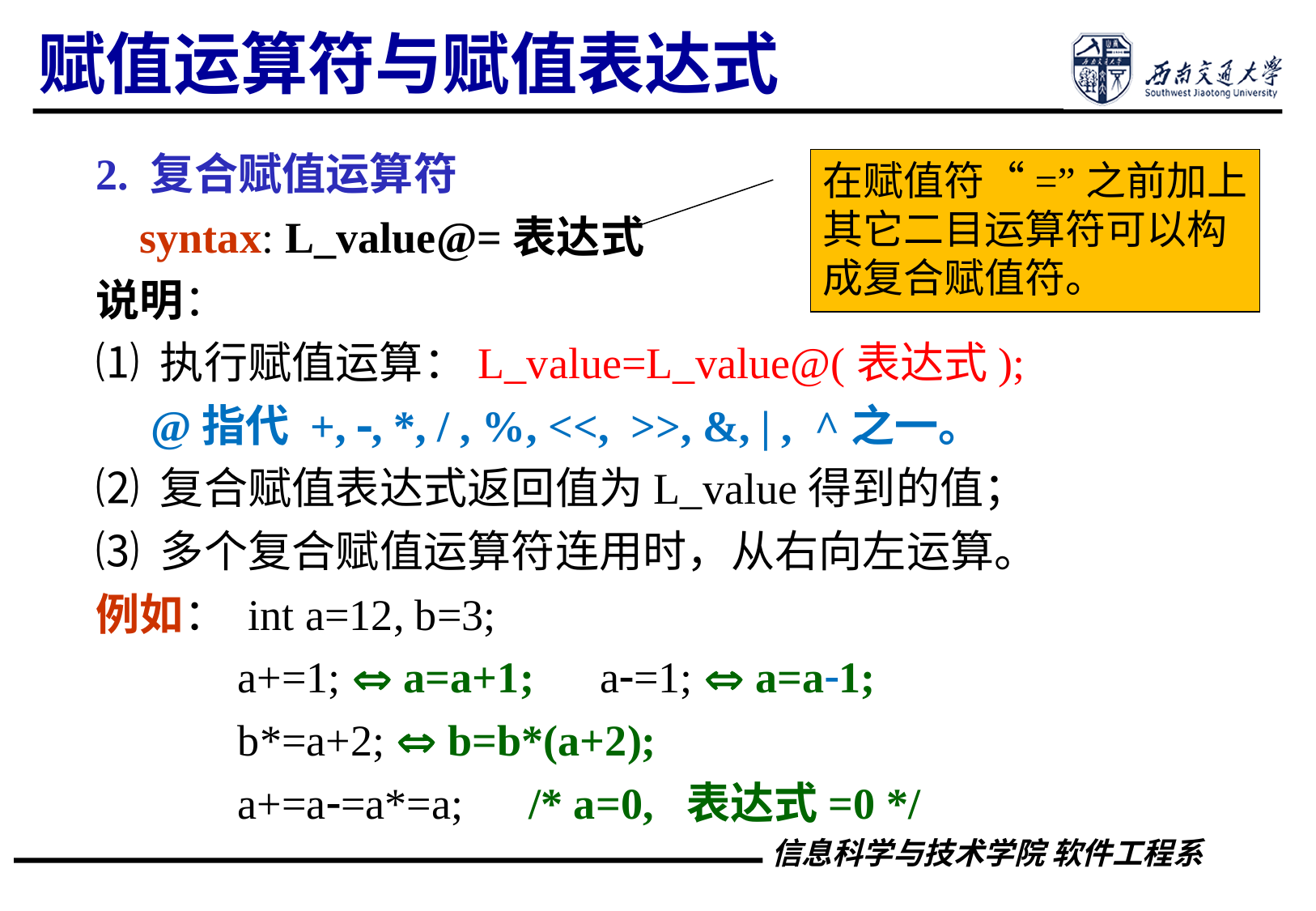

赋值运算符与赋值表达式
2. 复合赋值运算符
    syntax: L_value@=表达式
说明：
⑴ 执行赋值运算：L_value=L_value@(表达式);
     @指代 +, −, *, / , %, <<,  >>, &, | ,  ^之一。
⑵ 复合赋值表达式返回值为L_value得到的值；
⑶ 多个复合赋值运算符连用时，从右向左运算。
例如： int a=12, b=3;
             a+=1; ⇔ a=a+1;      a−=1; ⇔ a=a−1;
             b*=a+2; ⇔ b=b*(a+2);
             a+=a−=a*=a;      /* a=0,  表达式=0 */
在赋值符“=”之前加上其它二目运算符可以构成复合赋值符。